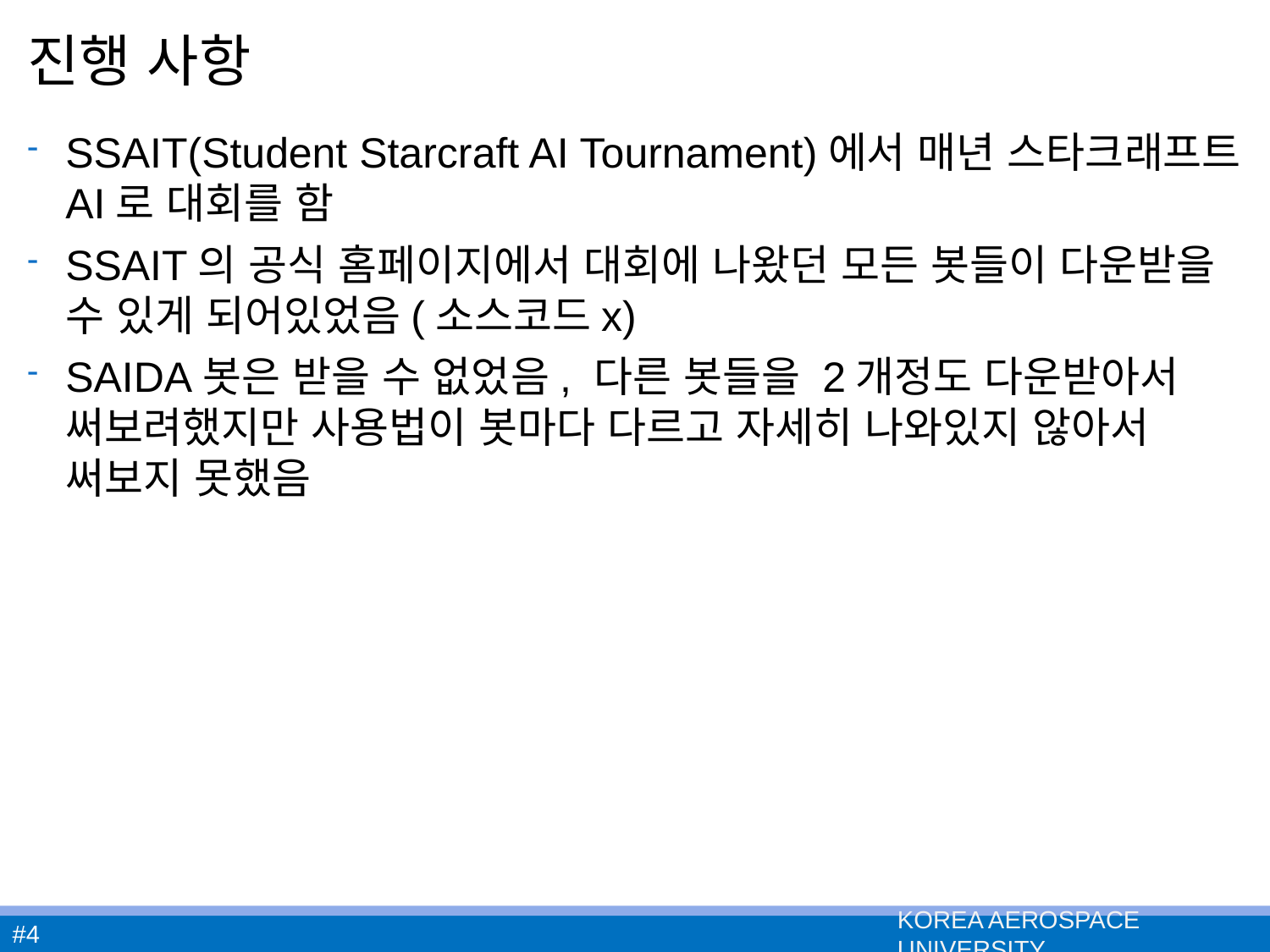

# 진행 사항
SSAIT(Student Starcraft AI Tournament)에서 매년 스타크래프트 AI로 대회를 함
SSAIT의 공식 홈페이지에서 대회에 나왔던 모든 봇들이 다운받을 수 있게 되어있었음(소스코드x)
SAIDA봇은 받을 수 없었음, 다른 봇들을 2개정도 다운받아서 써보려했지만 사용법이 봇마다 다르고 자세히 나와있지 않아서 써보지 못했음

#4